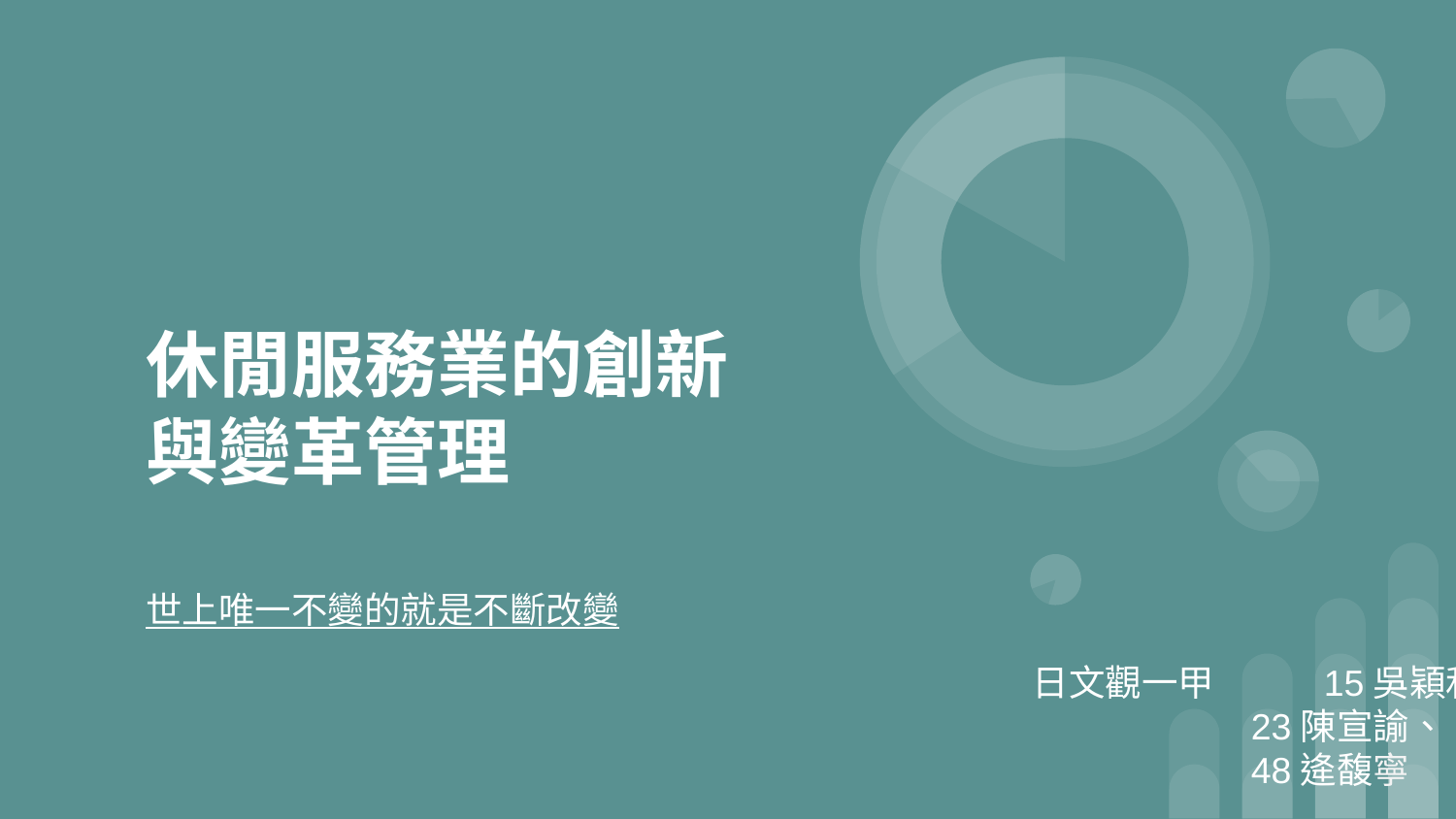

# 休閒服務業的創新與變革管理
世上唯一不變的就是不斷改變
日文觀一甲 	15吳穎和、
23陳宣諭、
48逄馥寧